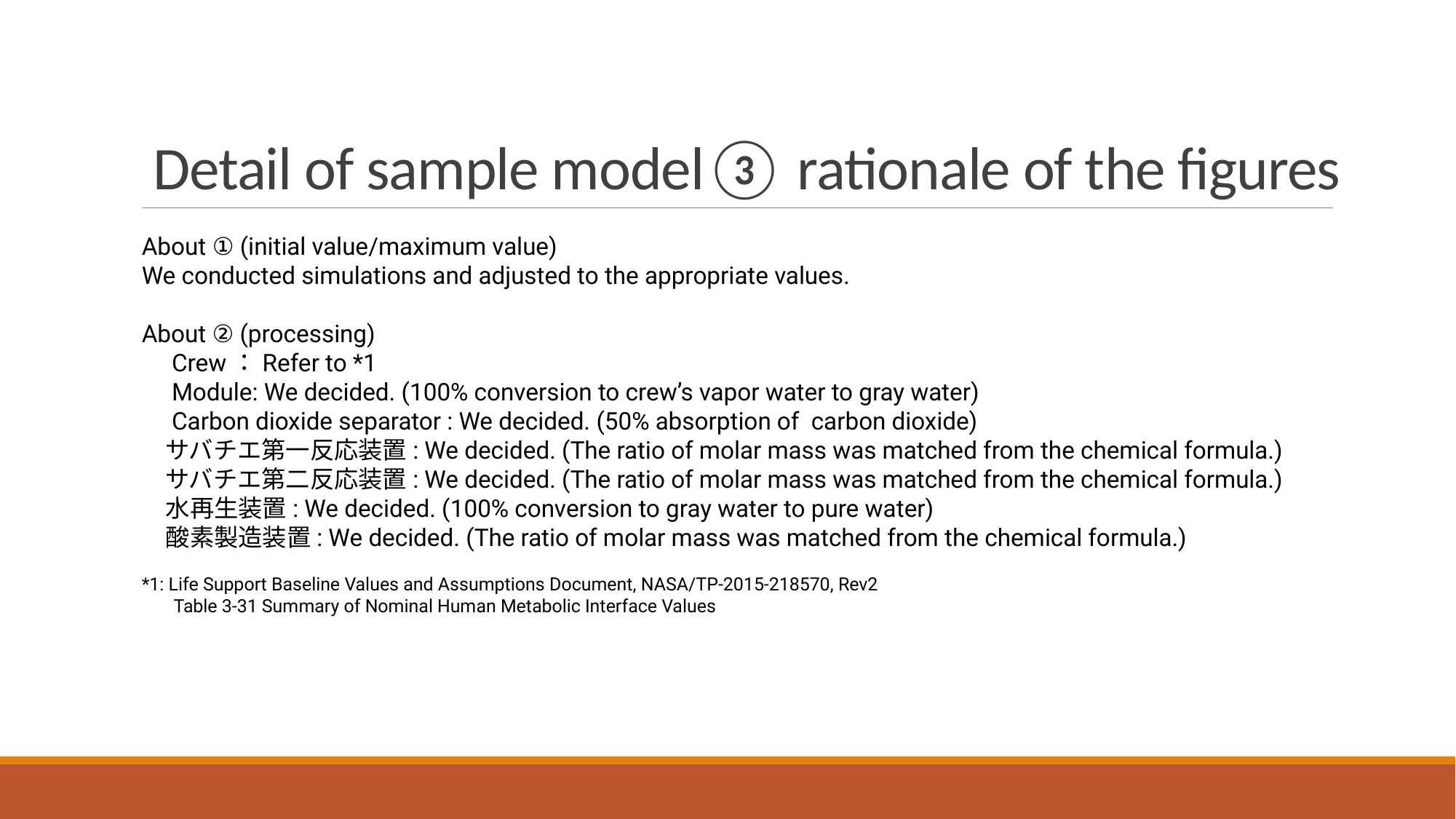

Detail of sample model③ rationale of the figures
About ① (initial value/maximum value)
We conducted simulations and adjusted to the appropriate values.

About ② (processing)
　Crew：Refer to *1
　Module: We decided. (100% conversion to crew’s vapor water to gray water)
　Carbon dioxide separator : We decided. (50% absorption of  carbon dioxide)
　サバチエ第一反応装置: We decided. (The ratio of molar mass was matched from the chemical formula.)
　サバチエ第二反応装置: We decided. (The ratio of molar mass was matched from the chemical formula.)
　水再生装置: We decided. (100% conversion to gray water to pure water)
　酸素製造装置: We decided. (The ratio of molar mass was matched from the chemical formula.)

*1: Life Support Baseline Values and Assumptions Document, NASA/TP-2015-218570, Rev2
       Table 3-31 Summary of Nominal Human Metabolic Interface Values